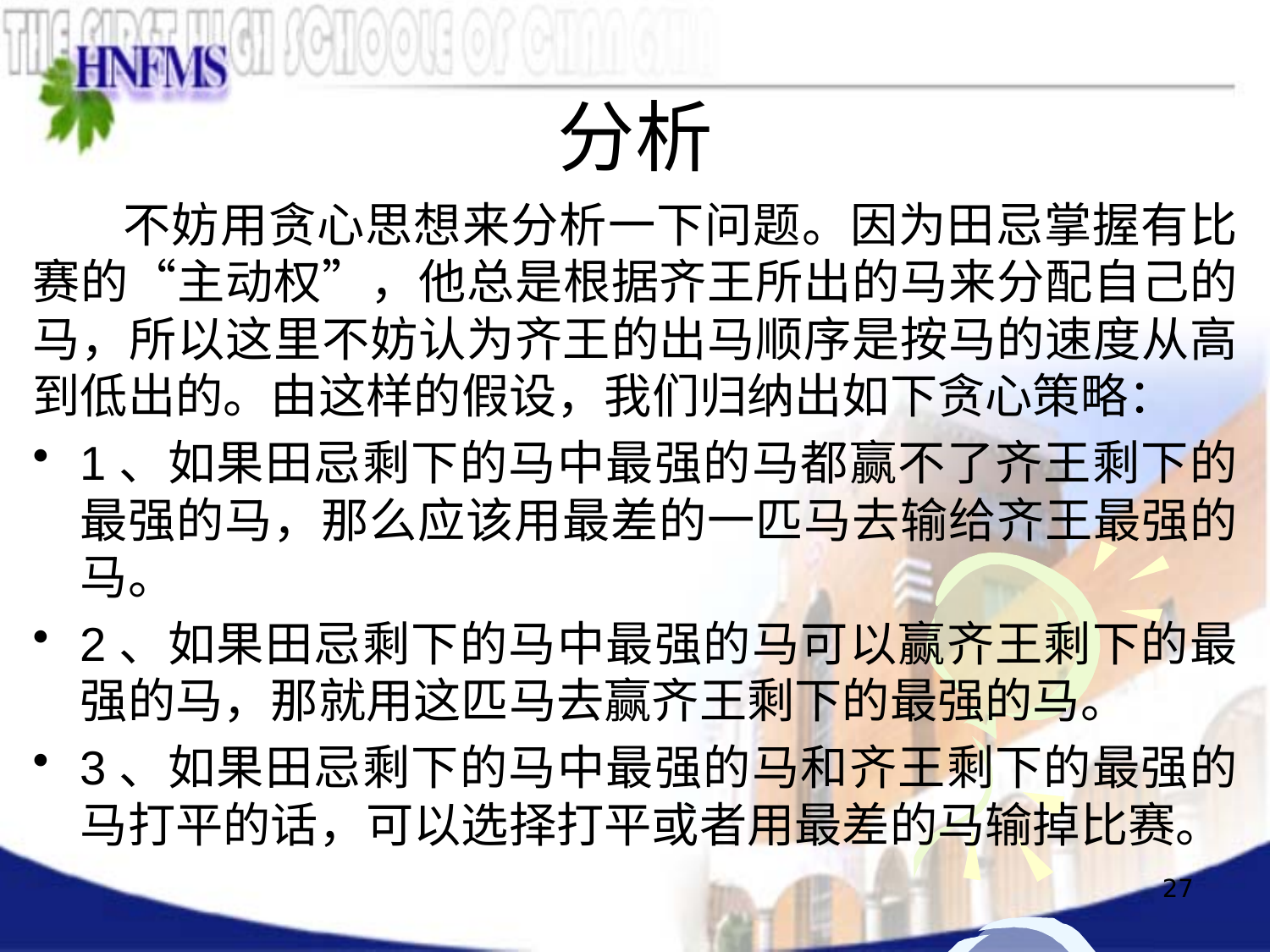

# 分析
       不妨用贪心思想来分析一下问题。因为田忌掌握有比赛的“主动权”，他总是根据齐王所出的马来分配自己的马，所以这里不妨认为齐王的出马顺序是按马的速度从高到低出的。由这样的假设，我们归纳出如下贪心策略：
1、如果田忌剩下的马中最强的马都赢不了齐王剩下的最强的马，那么应该用最差的一匹马去输给齐王最强的马。
2、如果田忌剩下的马中最强的马可以赢齐王剩下的最强的马，那就用这匹马去赢齐王剩下的最强的马。
3、如果田忌剩下的马中最强的马和齐王剩下的最强的马打平的话，可以选择打平或者用最差的马输掉比赛。

27